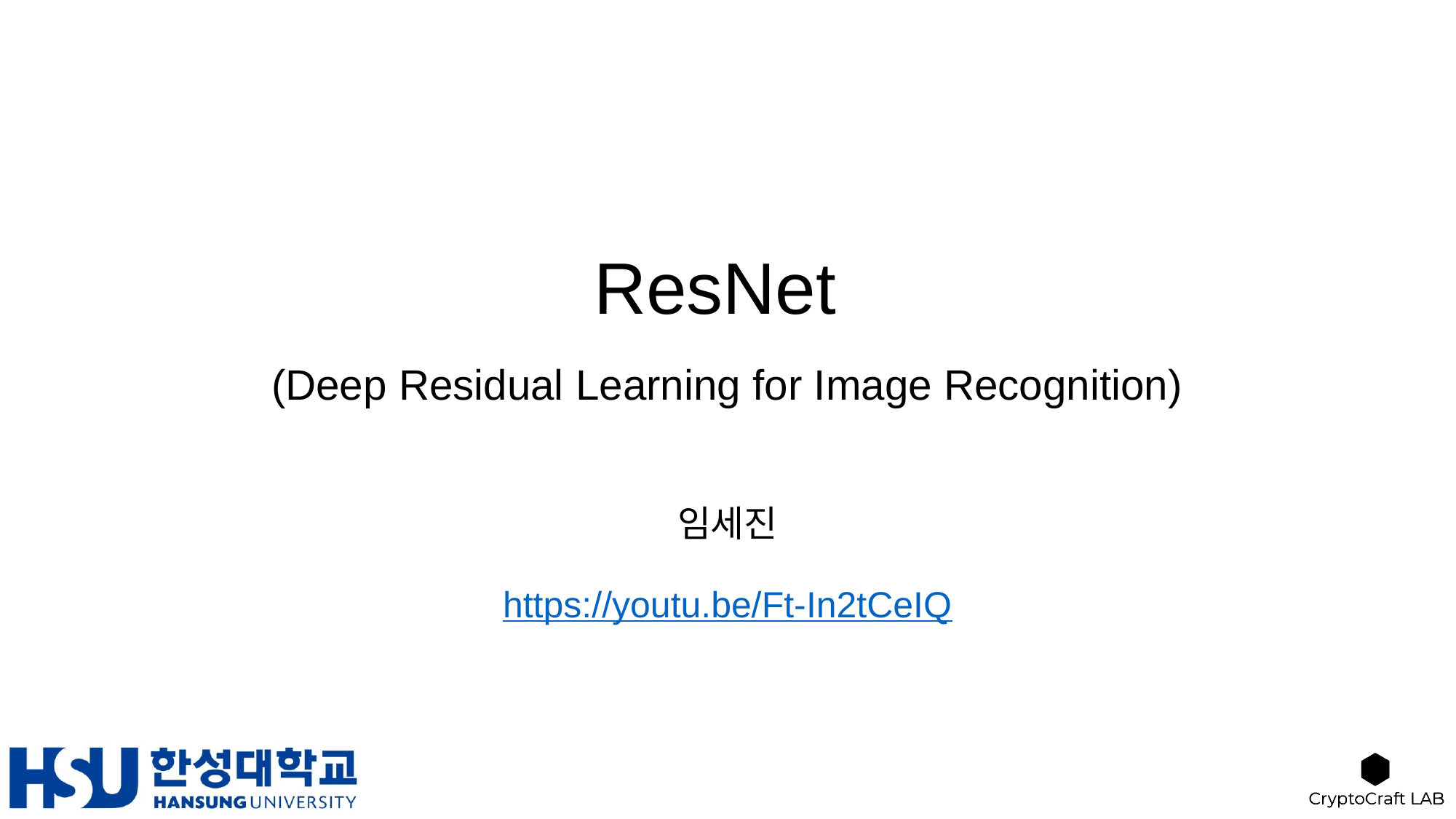

# ResNet (Deep Residual Learning for Image Recognition)
임세진
https://youtu.be/Ft-In2tCeIQ